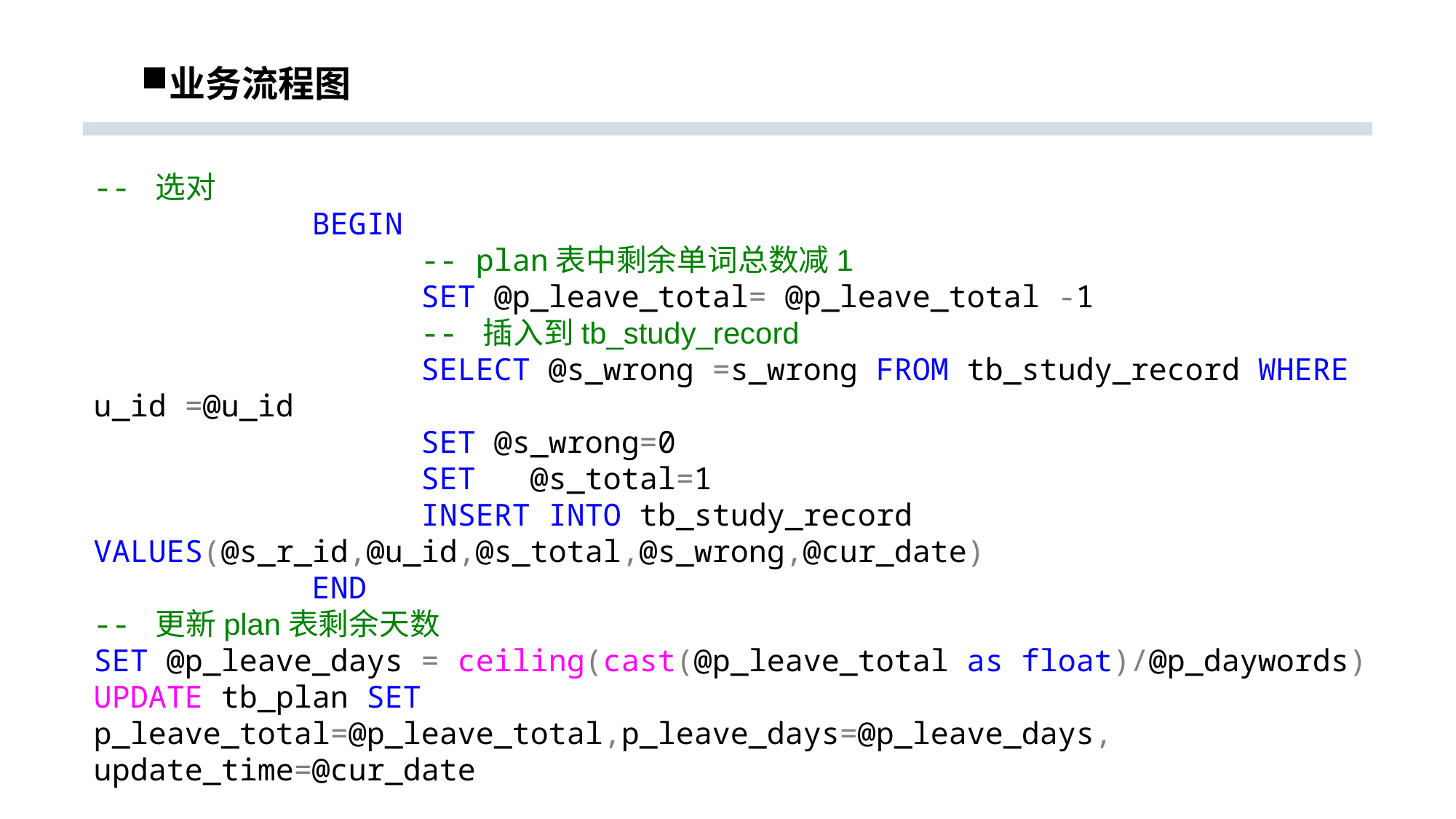

# 业务流程图
-- 选对
		BEGIN
			-- plan表中剩余单词总数减1
			SET @p_leave_total= @p_leave_total -1
			-- 插入到tb_study_record
			SELECT @s_wrong =s_wrong FROM tb_study_record WHERE u_id =@u_id
			SET @s_wrong=0
			SET	@s_total=1
			INSERT INTO tb_study_record VALUES(@s_r_id,@u_id,@s_total,@s_wrong,@cur_date)
		END
-- 更新plan表剩余天数
SET @p_leave_days = ceiling(cast(@p_leave_total as float)/@p_daywords)
UPDATE tb_plan SET p_leave_total=@p_leave_total,p_leave_days=@p_leave_days, update_time=@cur_date